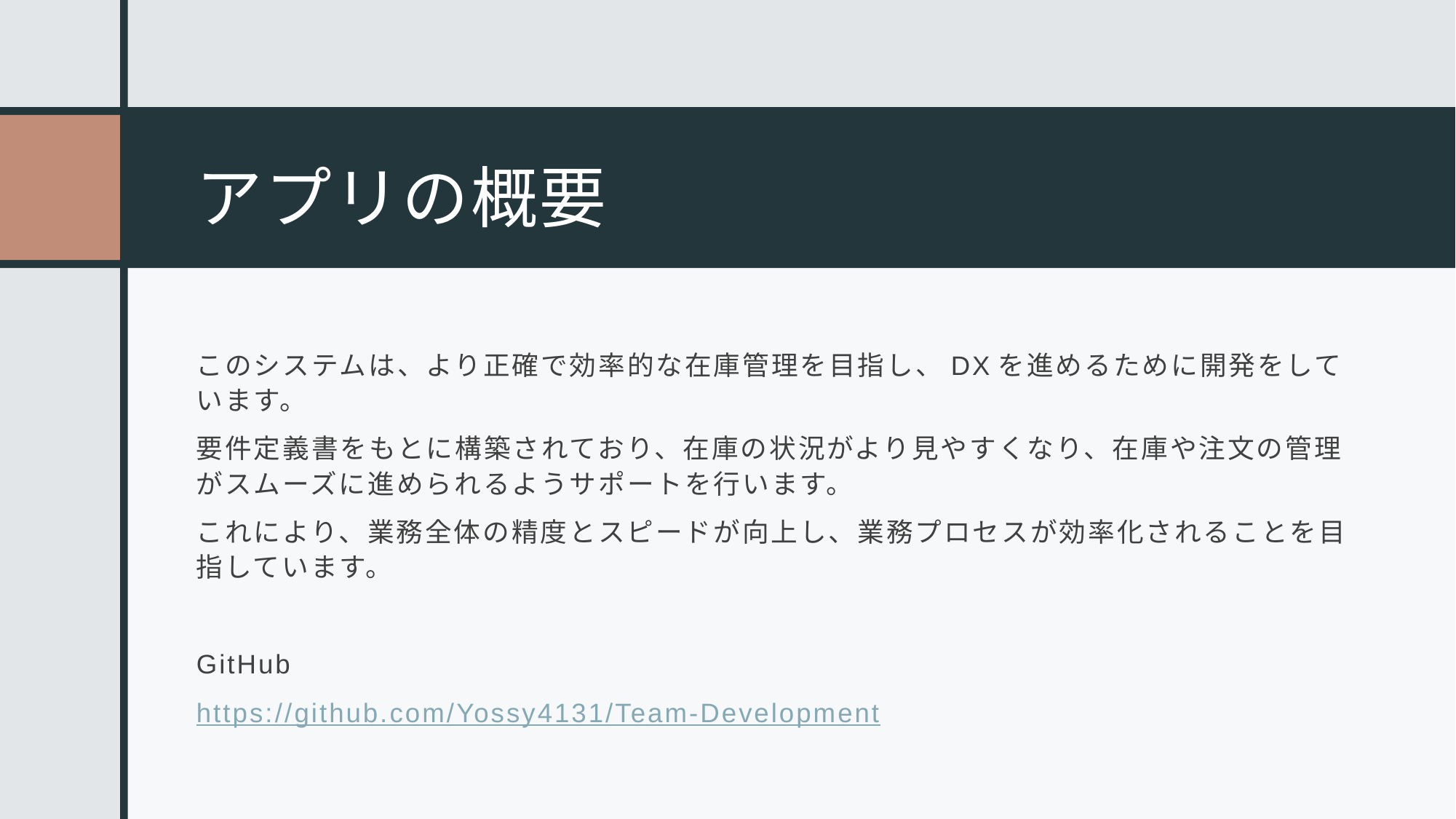

# アプリの概要

このシステムは、より正確で効率的な在庫管理を目指し、DXを進めるために開発をしています。
要件定義書をもとに構築されており、在庫の状況がより見やすくなり、在庫や注文の管理がスムーズに進められるようサポートを行います。
これにより、業務全体の精度とスピードが向上し、業務プロセスが効率化されることを目指しています。

GitHub
https://github.com/Yossy4131/Team-Development